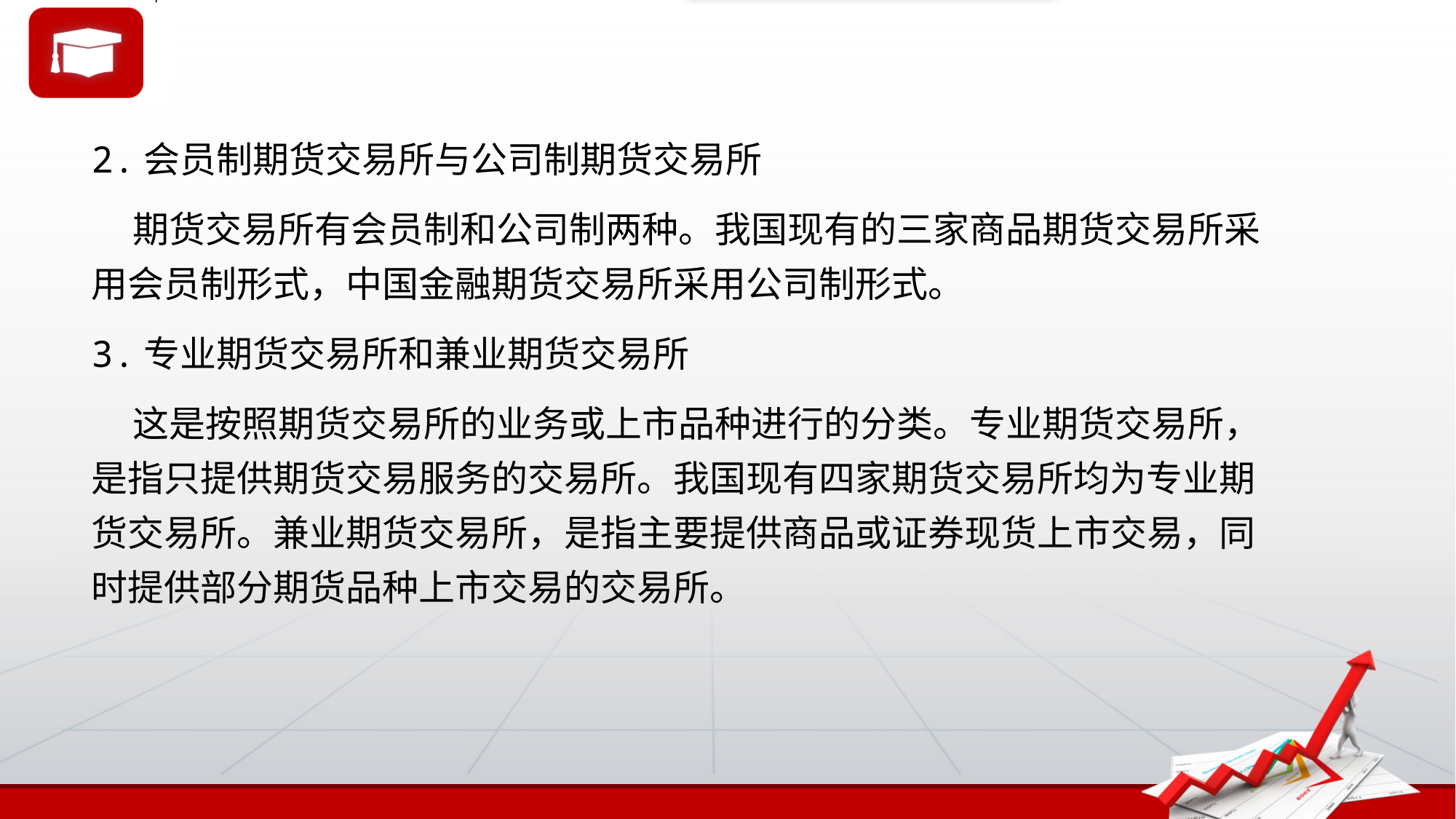

2.会员制期货交易所与公司制期货交易所
    期货交易所有会员制和公司制两种。我国现有的三家商品期货交易所采用会员制形式，中国金融期货交易所采用公司制形式。
3.专业期货交易所和兼业期货交易所
    这是按照期货交易所的业务或上市品种进行的分类。专业期货交易所，是指只提供期货交易服务的交易所。我国现有四家期货交易所均为专业期货交易所。兼业期货交易所，是指主要提供商品或证券现货上市交易，同时提供部分期货品种上市交易的交易所。